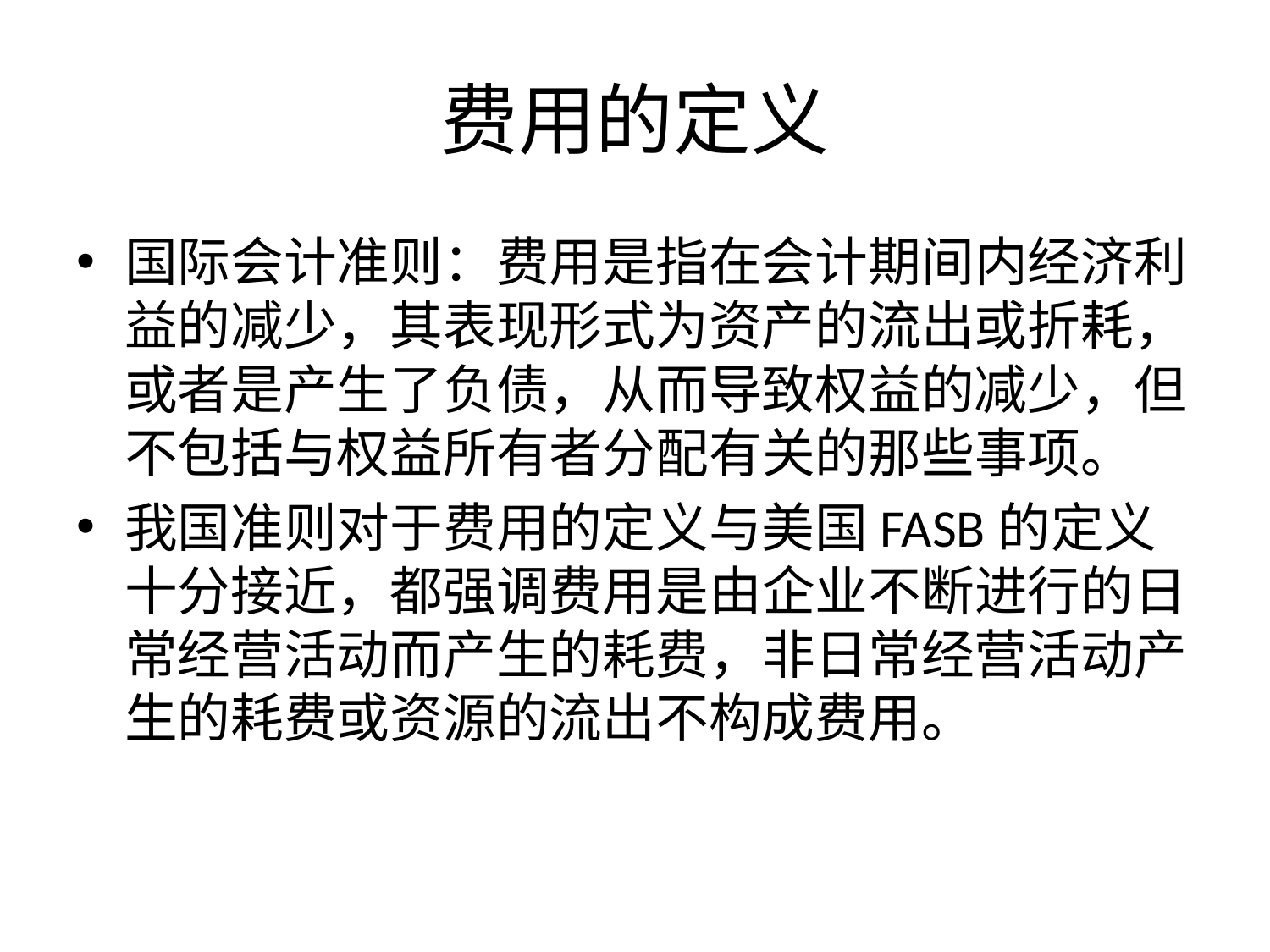

# 费用的定义
国际会计准则：费用是指在会计期间内经济利益的减少，其表现形式为资产的流出或折耗，或者是产生了负债，从而导致权益的减少，但不包括与权益所有者分配有关的那些事项。
我国准则对于费用的定义与美国FASB的定义十分接近，都强调费用是由企业不断进行的日常经营活动而产生的耗费，非日常经营活动产生的耗费或资源的流出不构成费用。